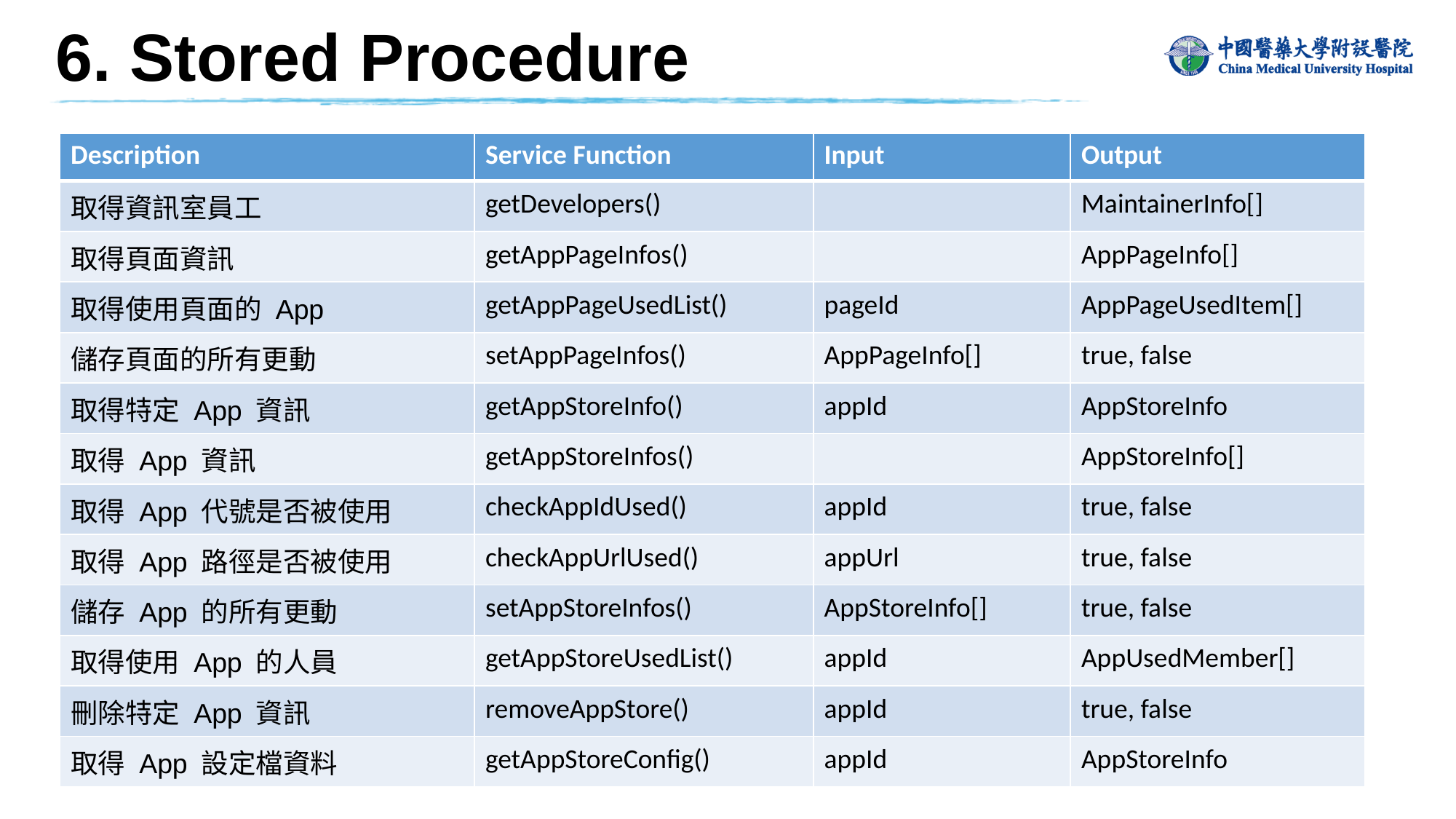

6. Stored Procedure
| Description | Service Function | Input | Output |
| --- | --- | --- | --- |
| 取得資訊室員工 | getDevelopers() |  | MaintainerInfo[] |
| 取得頁面資訊 | getAppPageInfos() |  | AppPageInfo[] |
| 取得使用頁面的 App | getAppPageUsedList() | pageId | AppPageUsedItem[] |
| 儲存頁面的所有更動 | setAppPageInfos() | AppPageInfo[] | true, false |
| 取得特定 App 資訊 | getAppStoreInfo() | appId | AppStoreInfo |
| 取得 App 資訊 | getAppStoreInfos() |  | AppStoreInfo[] |
| 取得 App 代號是否被使用 | checkAppIdUsed() | appId | true, false |
| 取得 App 路徑是否被使用 | checkAppUrlUsed() | appUrl | true, false |
| 儲存 App 的所有更動 | setAppStoreInfos() | AppStoreInfo[] | true, false |
| 取得使用 App 的人員 | getAppStoreUsedList() | appId | AppUsedMember[] |
| 刪除特定 App 資訊 | removeAppStore() | appId | true, false |
| 取得 App 設定檔資料 | getAppStoreConfig() | appId | AppStoreInfo |